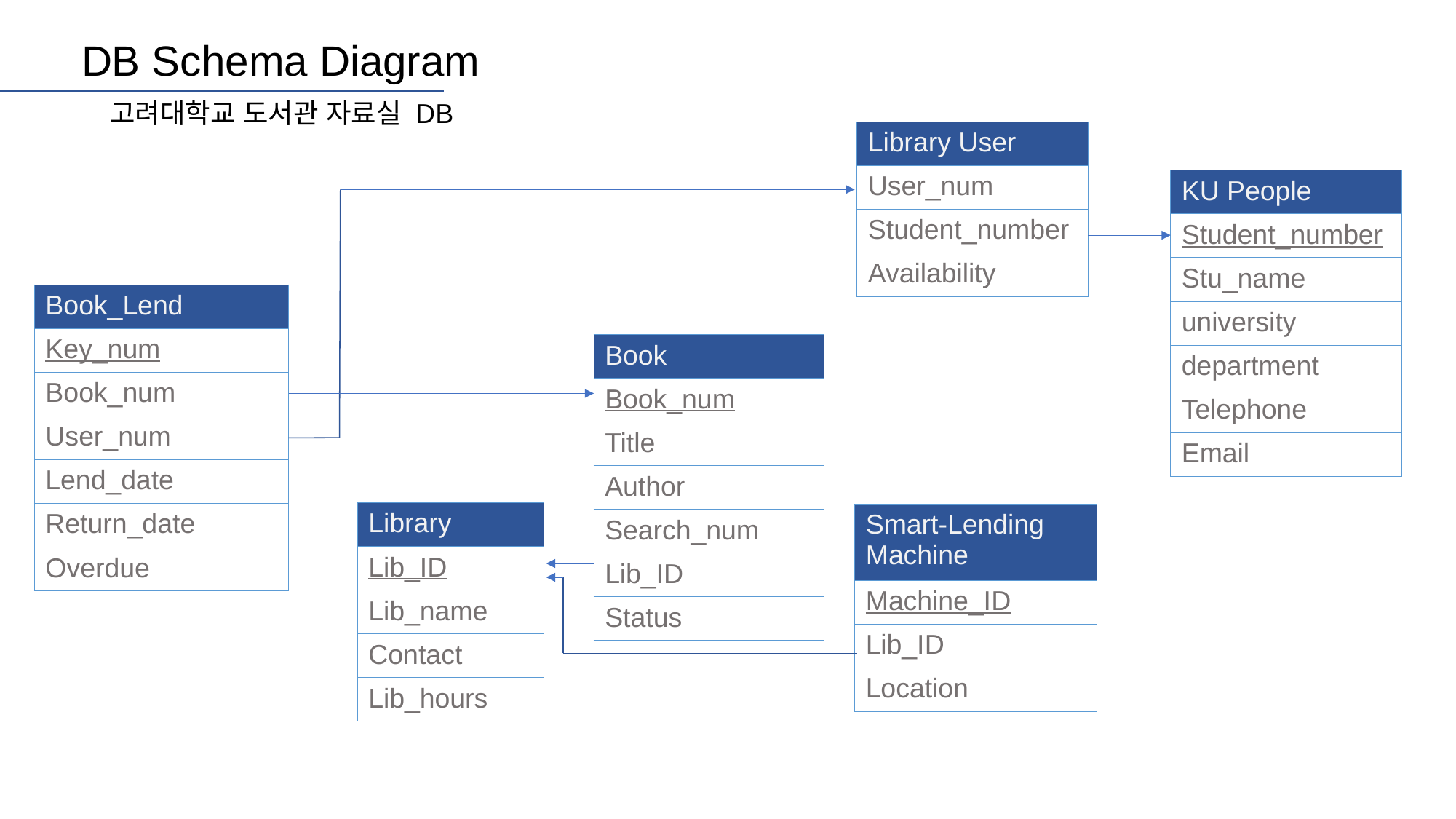

DB Schema Diagram
고려대학교 도서관 자료실 DB
| Library User |
| --- |
| User\_num |
| Student\_number |
| Availability |
| KU People |
| --- |
| Student\_number |
| Stu\_name |
| university |
| department |
| Telephone |
| Email |
| Book\_Lend |
| --- |
| Key\_num |
| Book\_num |
| User\_num |
| Lend\_date |
| Return\_date |
| Overdue |
| Book |
| --- |
| Book\_num |
| Title |
| Author |
| Search\_num |
| Lib\_ID |
| Status |
| Library |
| --- |
| Lib\_ID |
| Lib\_name |
| Contact |
| Lib\_hours |
| Smart-Lending Machine |
| --- |
| Machine\_ID |
| Lib\_ID |
| Location |